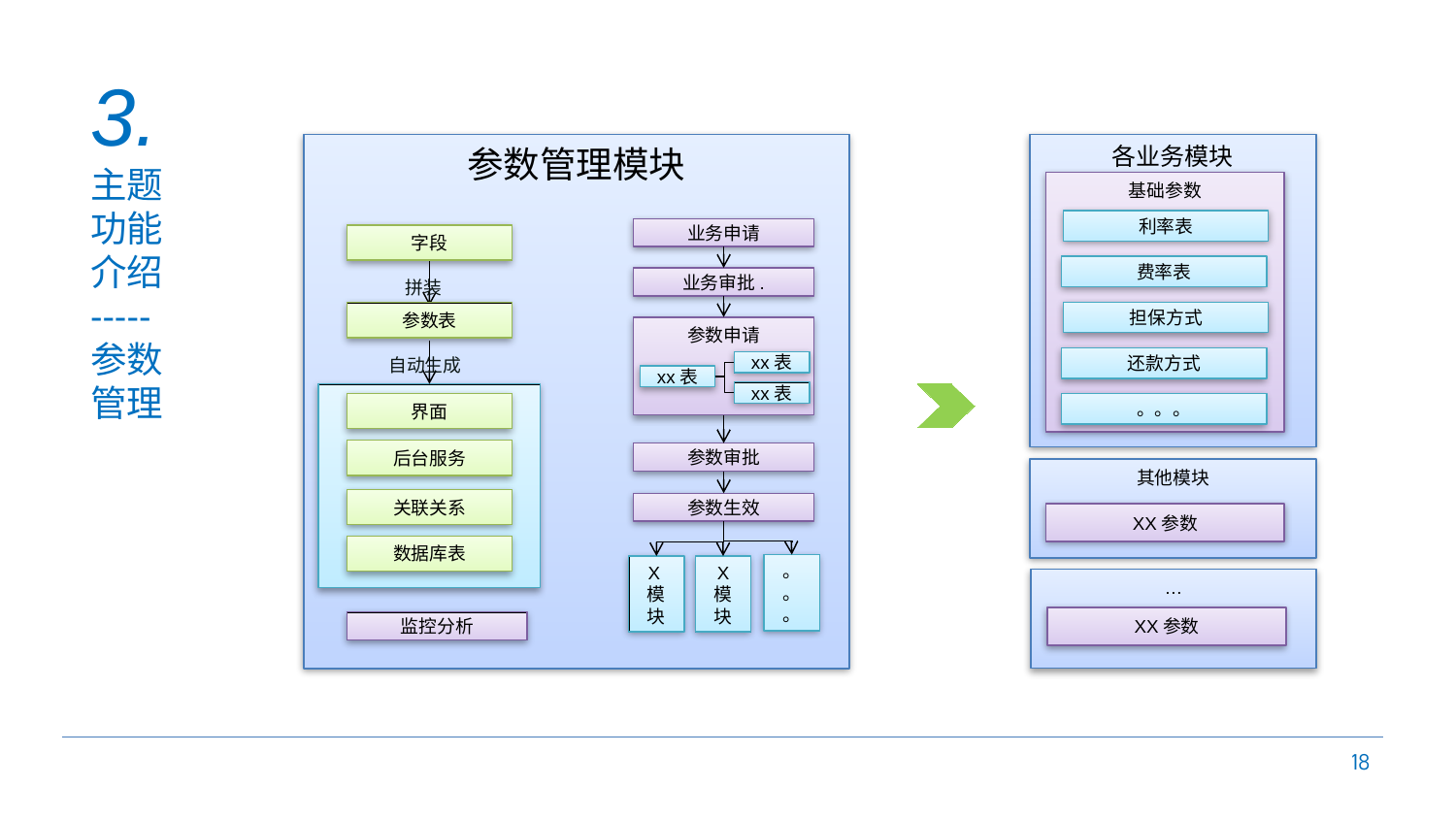

# 3. 主题 功能 介绍 ----- 参数 管理
参数管理模块
各业务模块
基础参数
利率表
费率表
担保方式
还款方式
。。。
其他模块
XX参数
…
XX参数
业务申请
字段
业务审批.
拼装
参数表
参数申请
自动生成
xx表
xx表
xx表

界面
后台服务
参数审批
关联关系
参数生效
数据库表
。
。
。
X模块
X
模块
监控分析
18